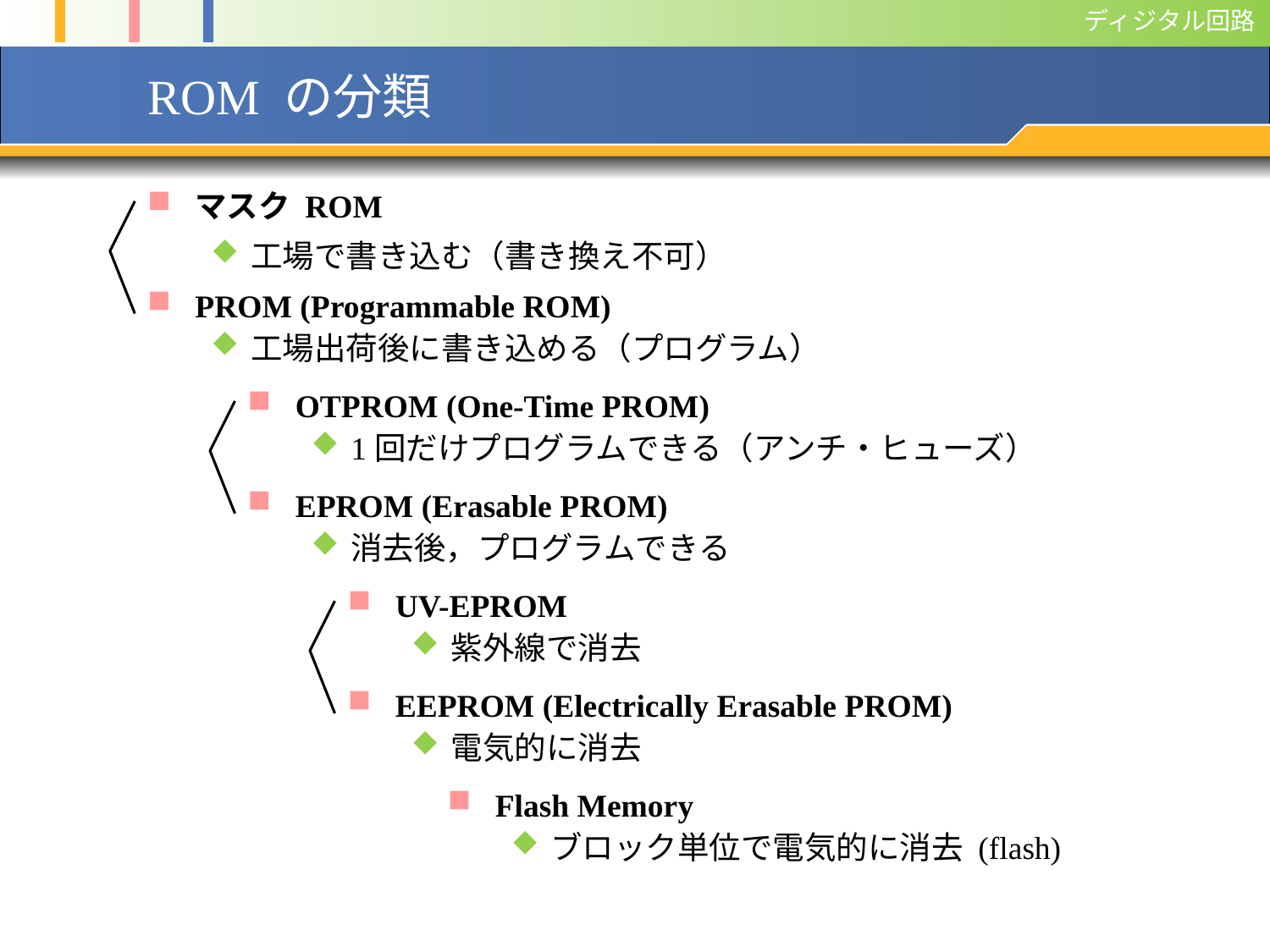

# ROM の分類
マスク ROM
工場で書き込む（書き換え不可）

PROM (Programmable ROM)
工場出荷後に書き込める（プログラム）
OTPROM (One-Time PROM)
1回だけプログラムできる（アンチ・ヒューズ）

EPROM (Erasable PROM)
消去後，プログラムできる
UV-EPROM
紫外線で消去

EEPROM (Electrically Erasable PROM)
電気的に消去
Flash Memory
ブロック単位で電気的に消去 (flash)